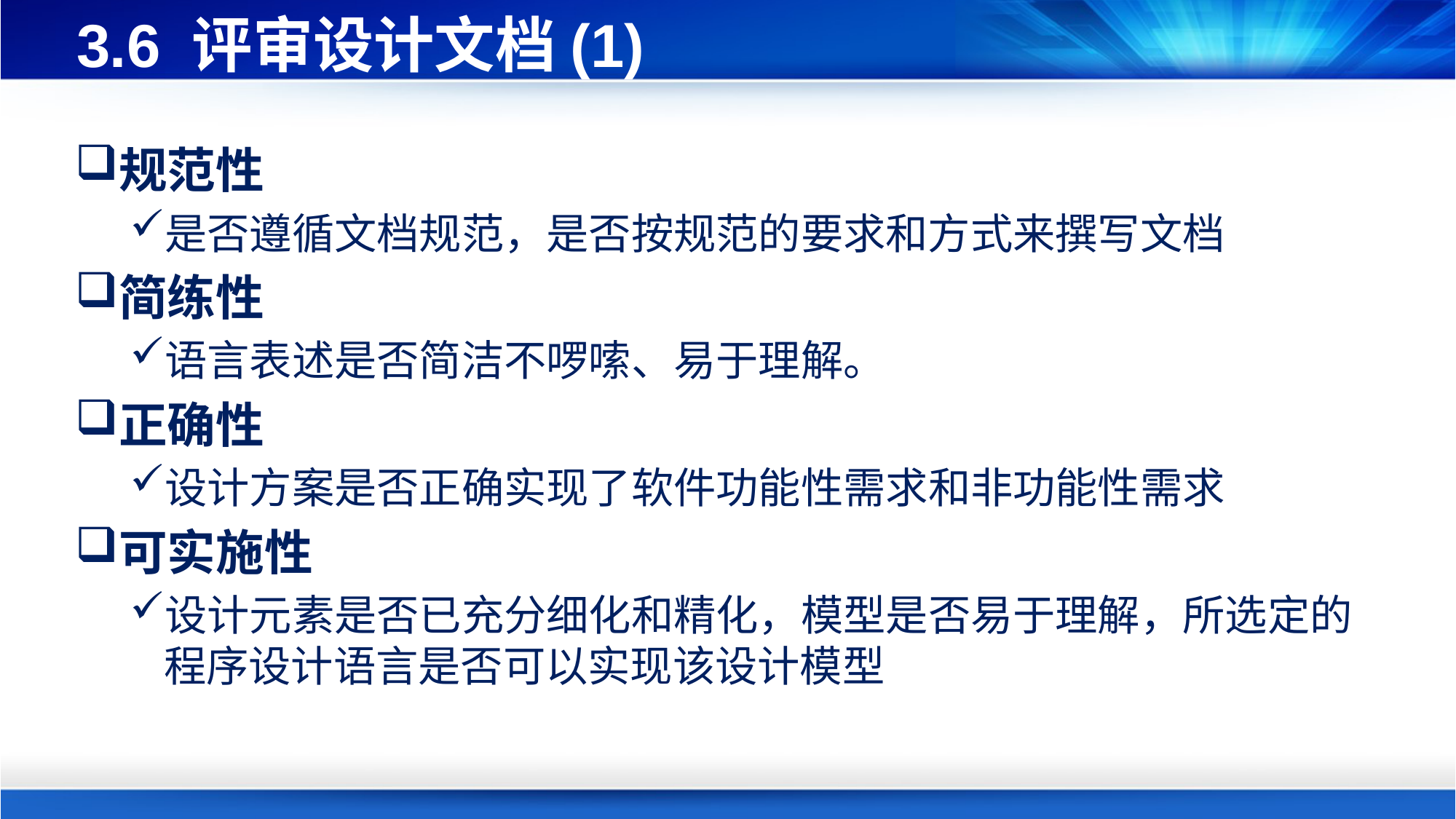

# 3.6 评审设计文档(1)
规范性
是否遵循文档规范，是否按规范的要求和方式来撰写文档
简练性
语言表述是否简洁不啰嗦、易于理解。
正确性
设计方案是否正确实现了软件功能性需求和非功能性需求
可实施性
设计元素是否已充分细化和精化，模型是否易于理解，所选定的程序设计语言是否可以实现该设计模型